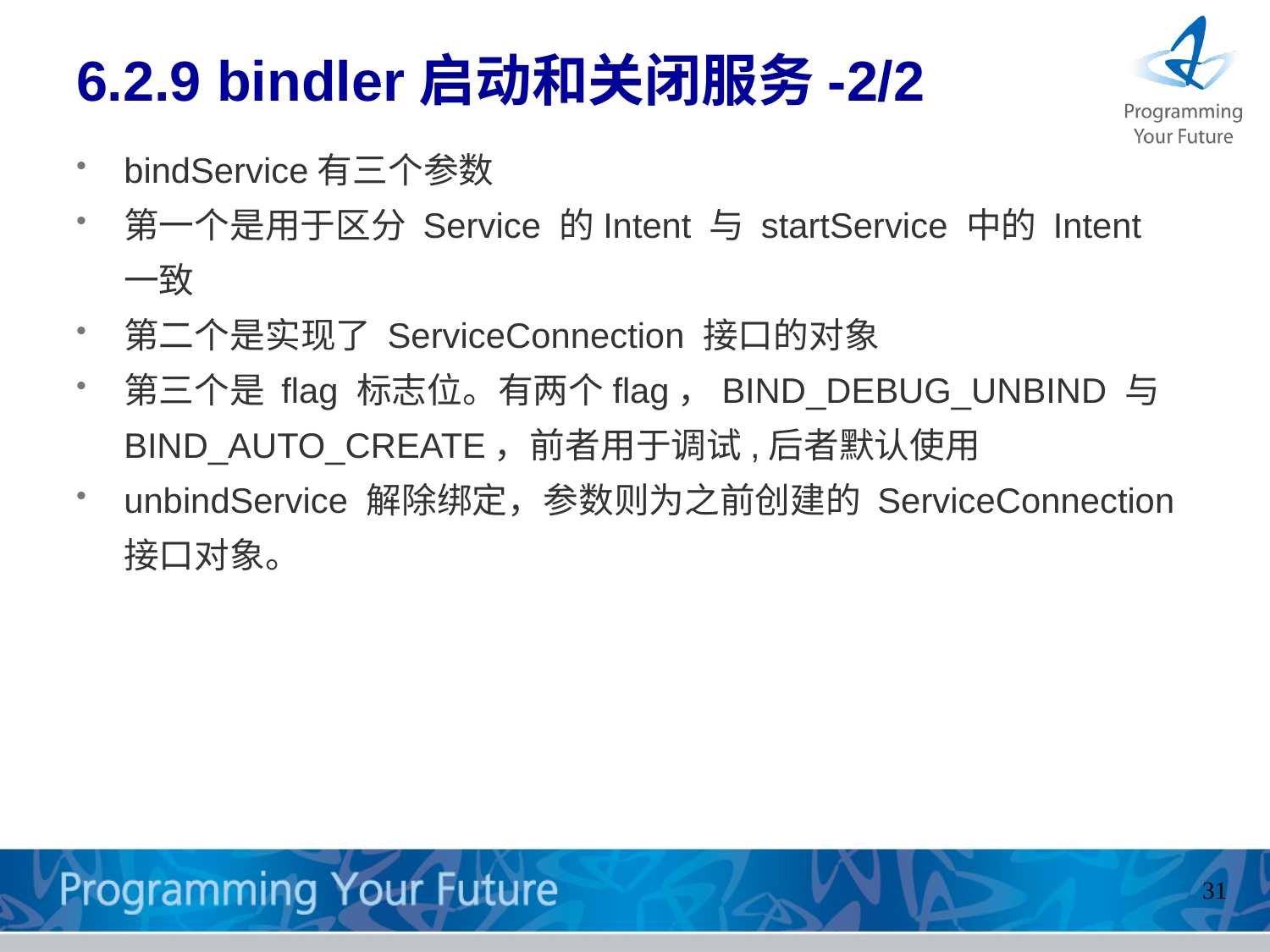

# 6.2.9 bindler启动和关闭服务-2/2
bindService有三个参数
第一个是用于区分 Service 的Intent 与 startService 中的 Intent 一致
第二个是实现了 ServiceConnection 接口的对象
第三个是 flag 标志位。有两个flag，BIND_DEBUG_UNBIND 与 BIND_AUTO_CREATE，前者用于调试,后者默认使用
unbindService 解除绑定，参数则为之前创建的 ServiceConnection 接口对象。